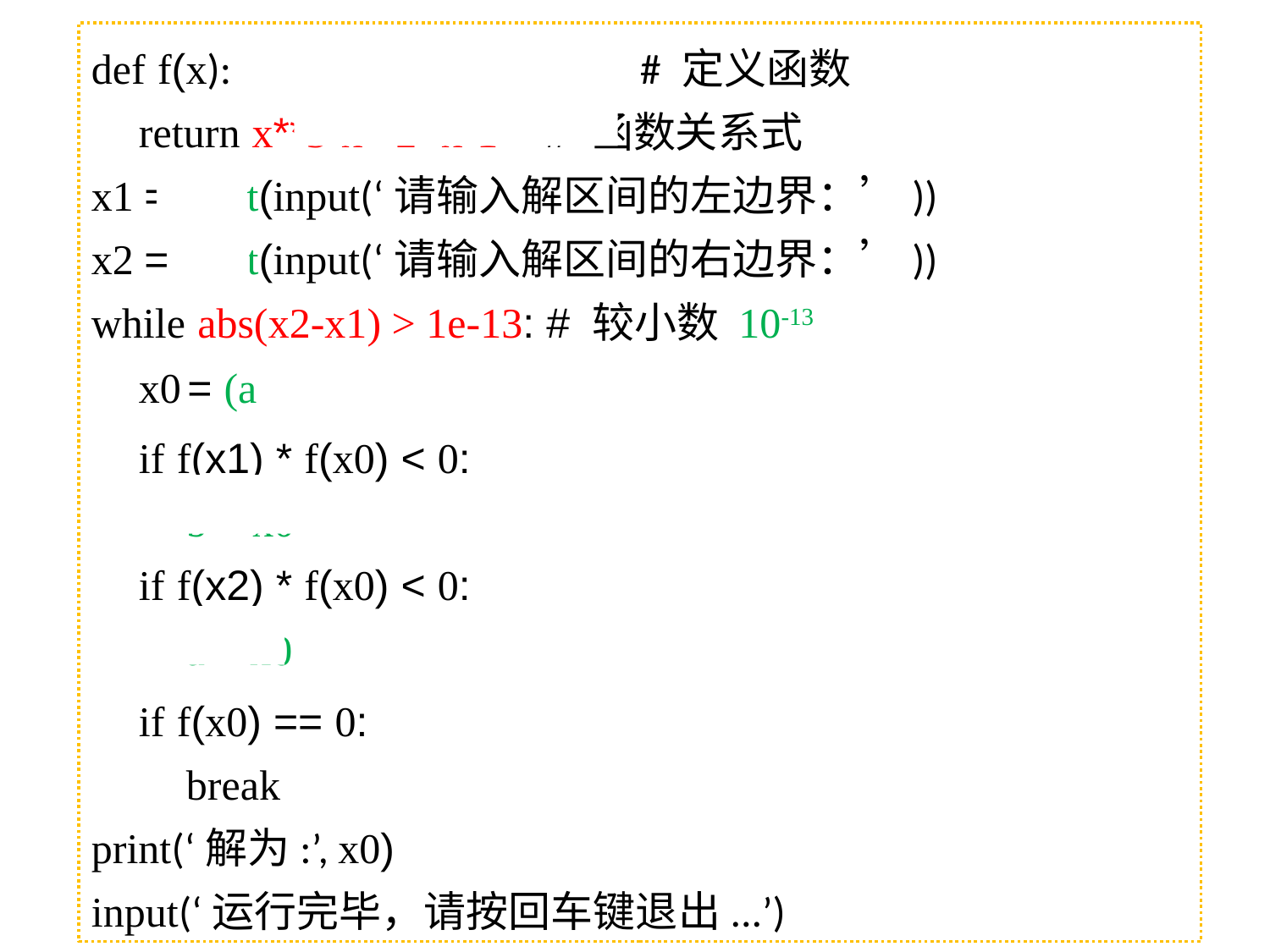

def f(x):                                           # 定义函数
    return x**3-x**2+x-1    # 函数关系式
x1 = float(input(‘请输入解区间的左边界：’))
x2 = float(input(‘请输入解区间的右边界：’))
while abs(x2-x1) > 1e-13: # 较小数 10-13
    x0 = (a+b)/2
    if f(x1) * f(x0) < 0:
        b = x0
    if f(x2) * f(x0) < 0:
        a = x0
    if f(x0) == 0:
        break
print(‘解为:’, x0)
input(‘运行完毕，请按回车键退出...’)